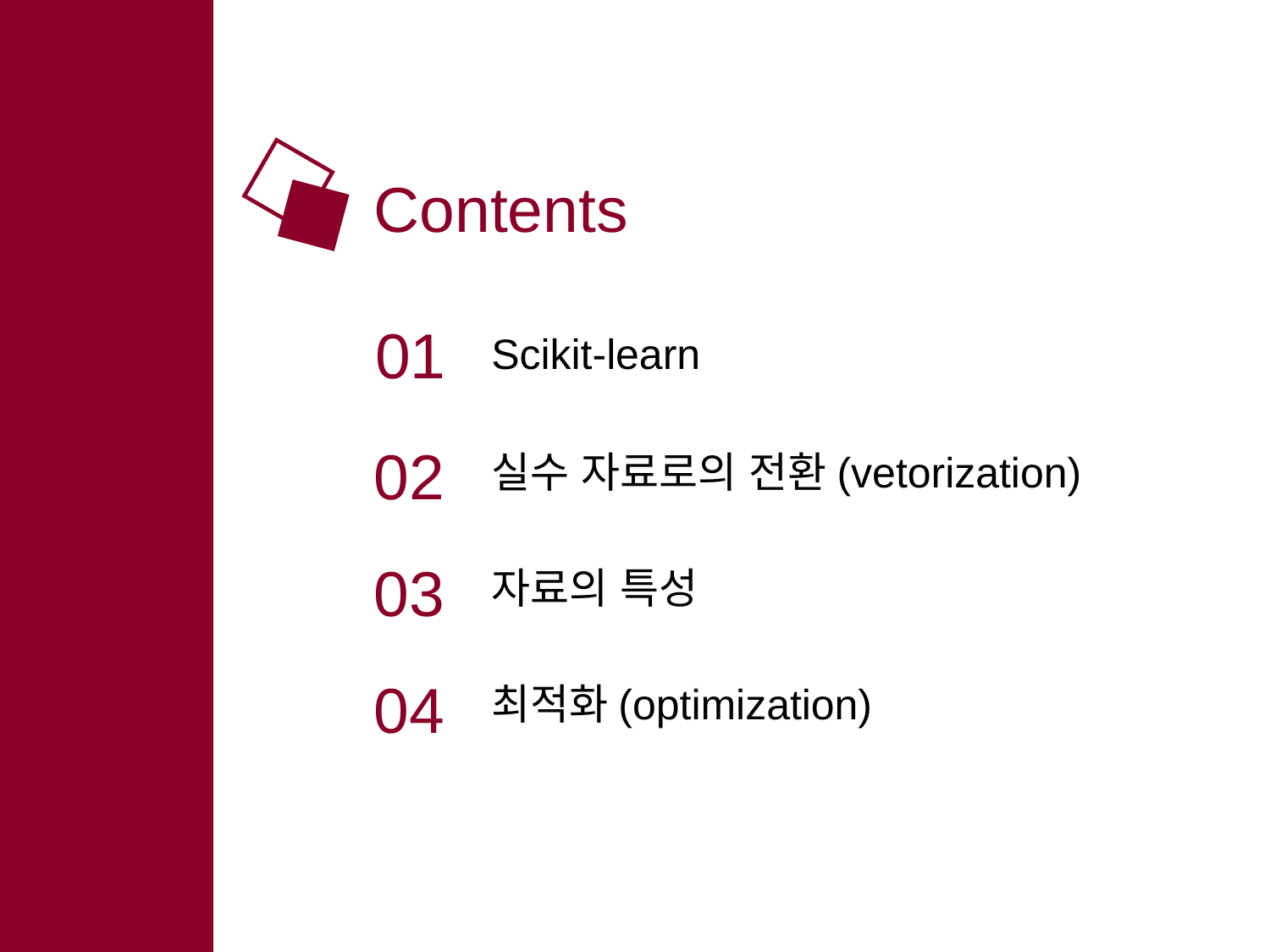

# Contents
01
Scikit-learn
02
03
04

실수 자료로의 전환(vetorization)
자료의 특성
최적화(optimization)Learning 모형